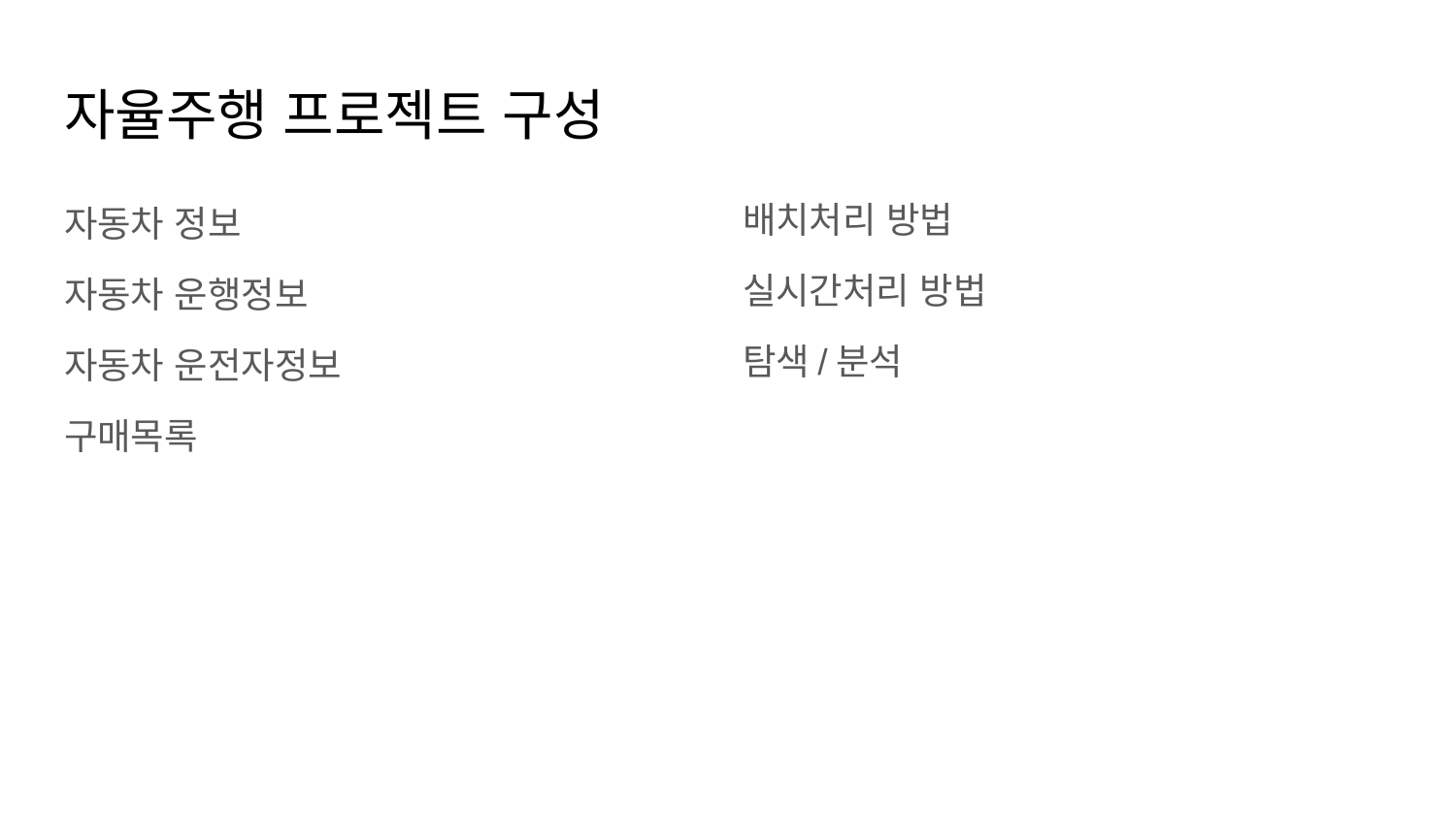

# 자율주행 프로젝트 구성
배치처리 방법
실시간처리 방법
탐색/분석

자동차 정보
자동차 운행정보
자동차 운전자정보
구매목록